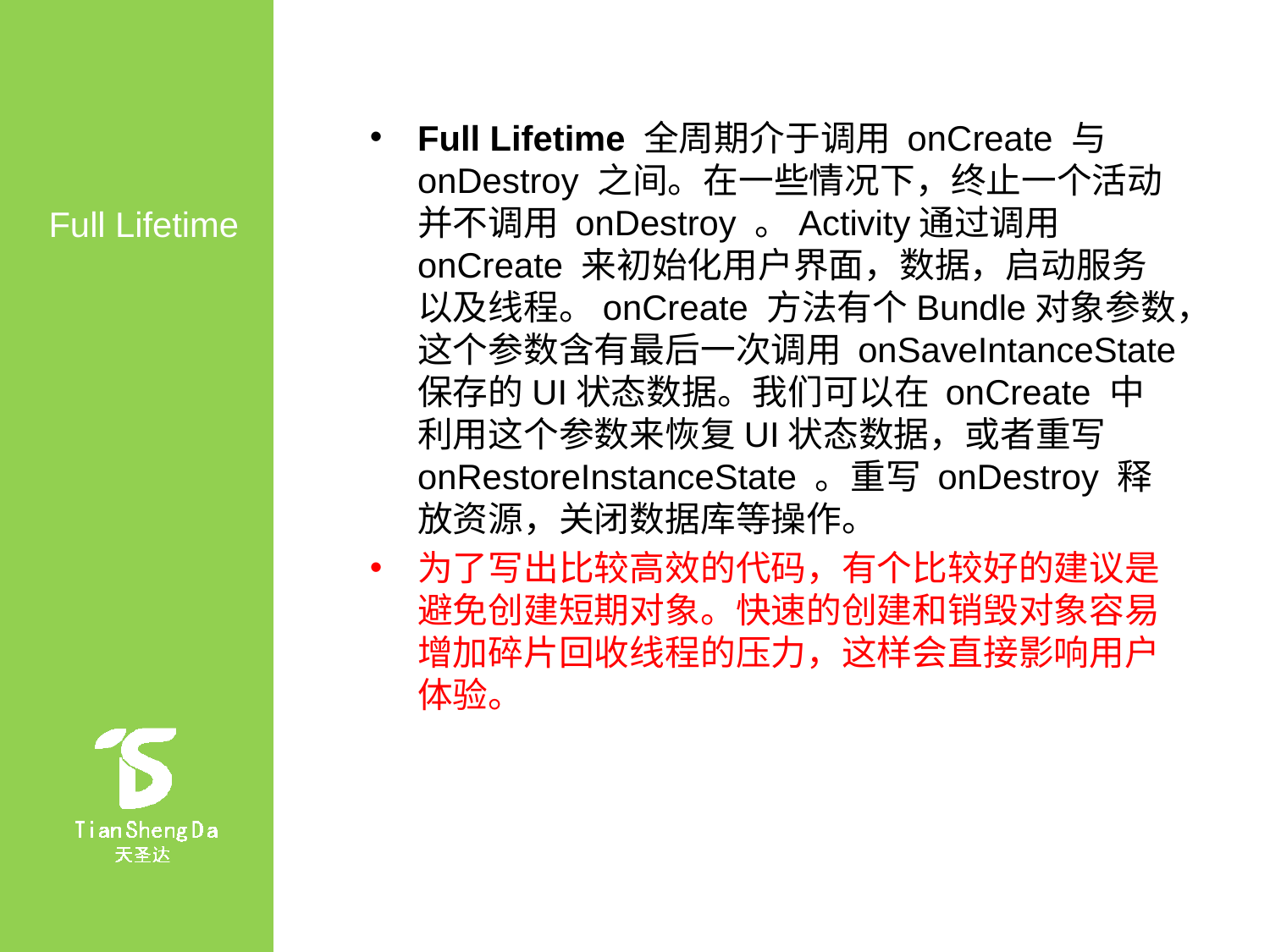

Full Lifetime 全周期介于调用 onCreate 与 onDestroy 之间。在一些情况下，终止一个活动并不调用 onDestroy 。Activity通过调用 onCreate 来初始化用户界面，数据，启动服务以及线程。onCreate 方法有个Bundle对象参数，这个参数含有最后一次调用 onSaveIntanceState 保存的UI状态数据。我们可以在 onCreate 中利用这个参数来恢复UI状态数据，或者重写 onRestoreInstanceState 。重写 onDestroy 释放资源，关闭数据库等操作。
为了写出比较高效的代码，有个比较好的建议是避免创建短期对象。快速的创建和销毁对象容易增加碎片回收线程的压力，这样会直接影响用户体验。

# Full Lifetime